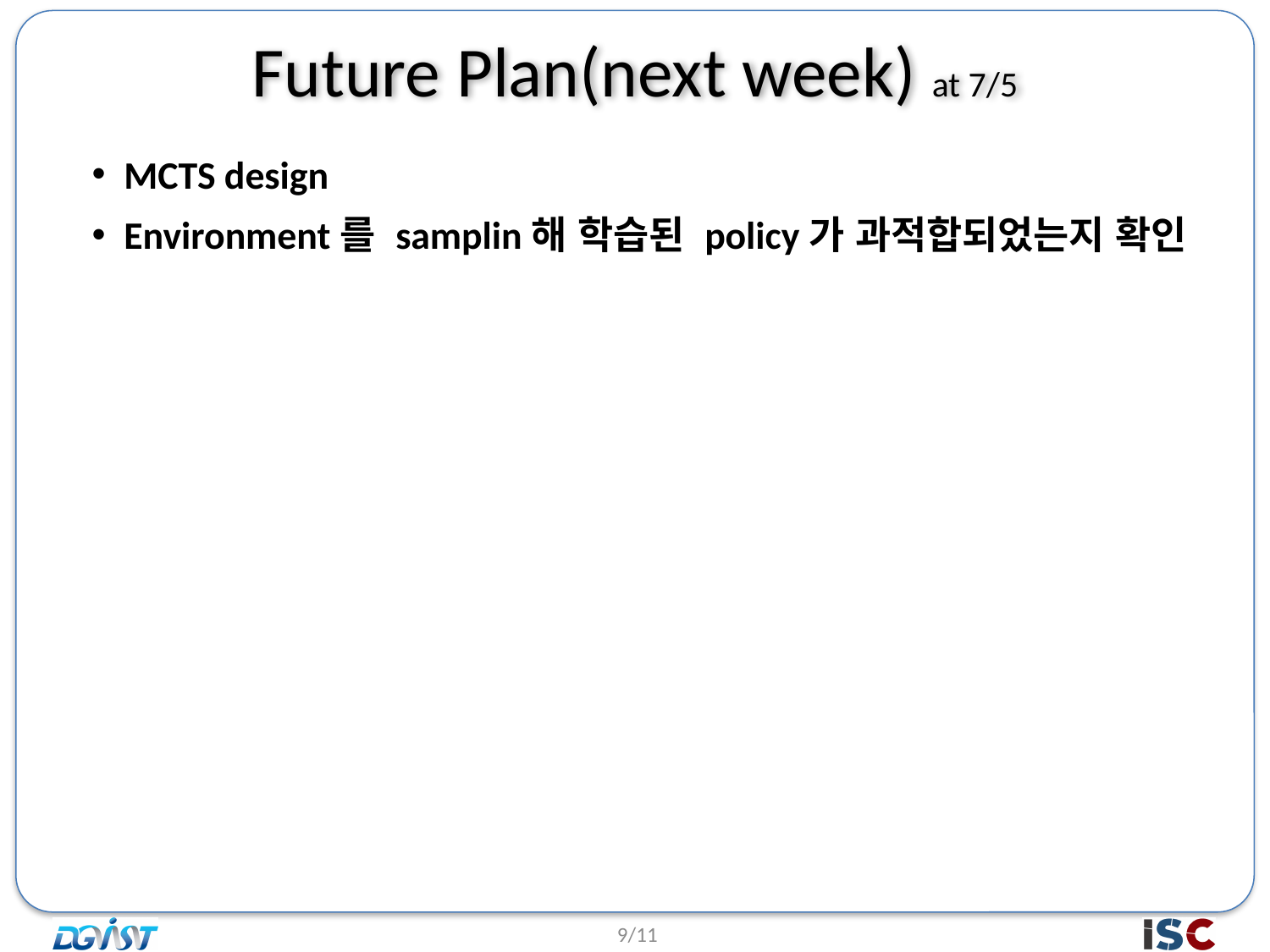

# Future Plan(next week) at 7/5
MCTS design
Environment를 samplin해 학습된 policy가 과적합되었는지 확인